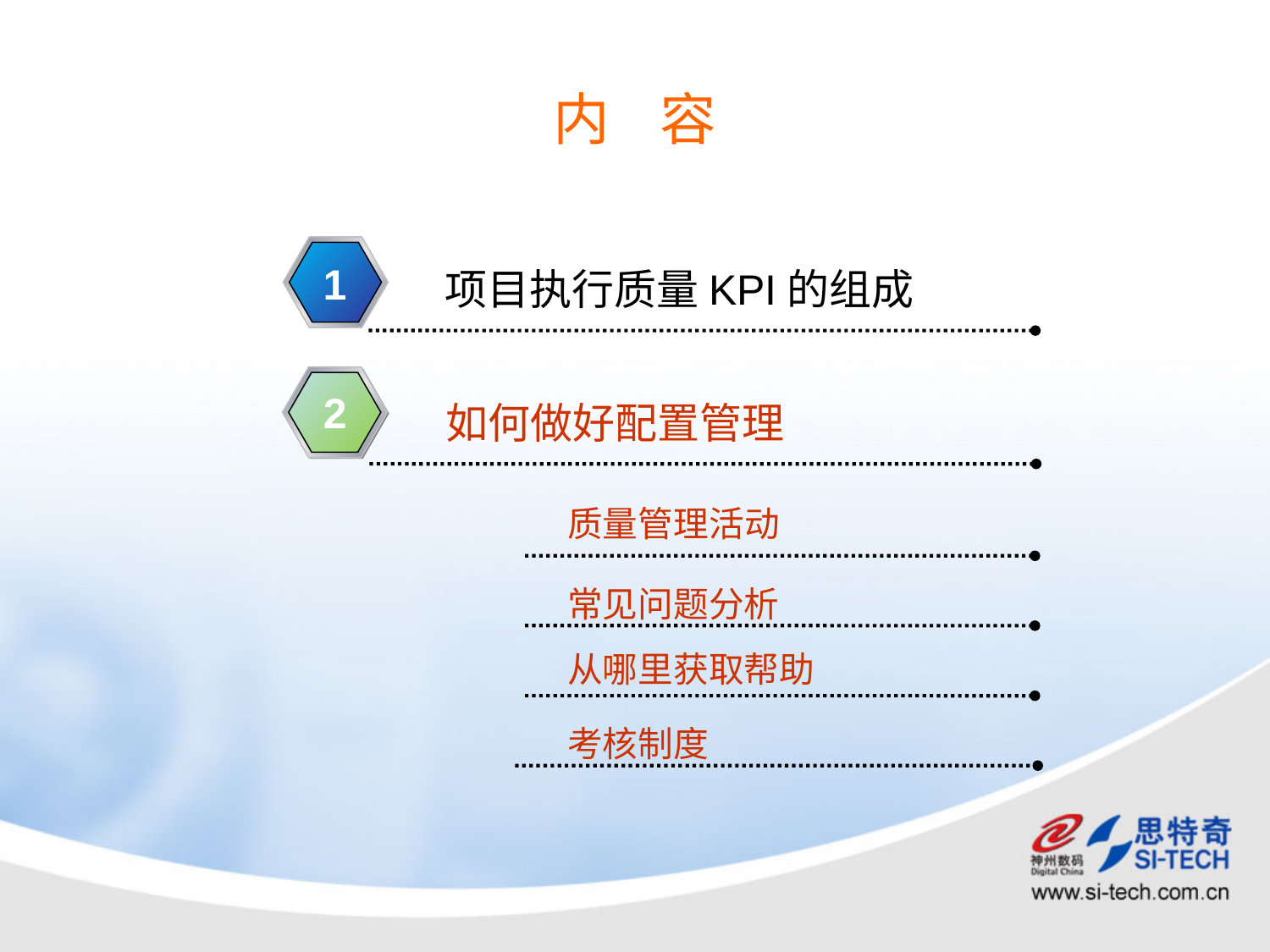

# 内    容

1
项目执行质量KPI的组成

2
如何做好配置管理

质量管理活动

常见问题分析

从哪里获取帮助

考核制度